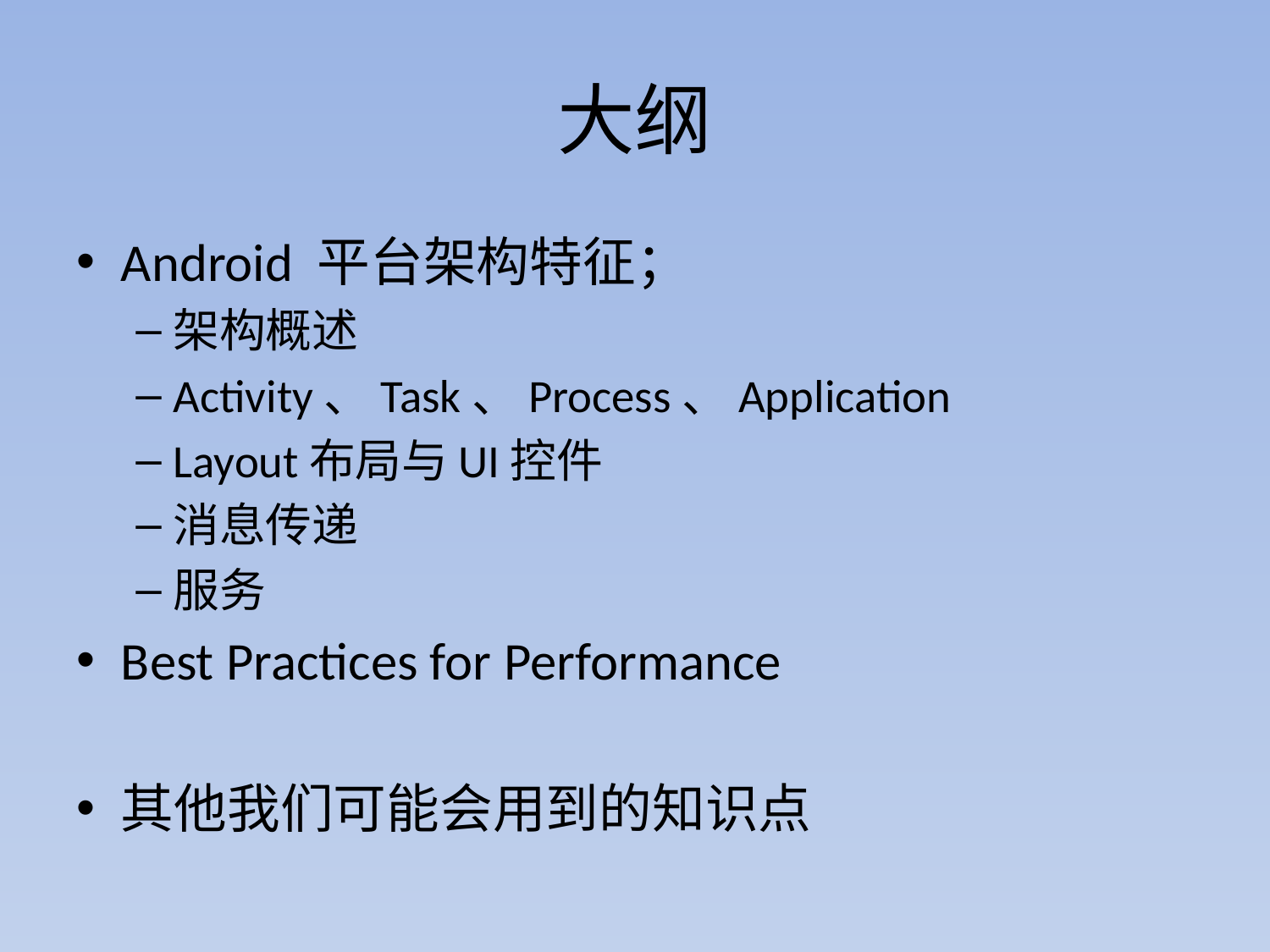

# 大纲
Android 平台架构特征；
架构概述
Activity、Task、Process、Application
Layout布局与UI控件
消息传递
服务
Best Practices for Performance

其他我们可能会用到的知识点